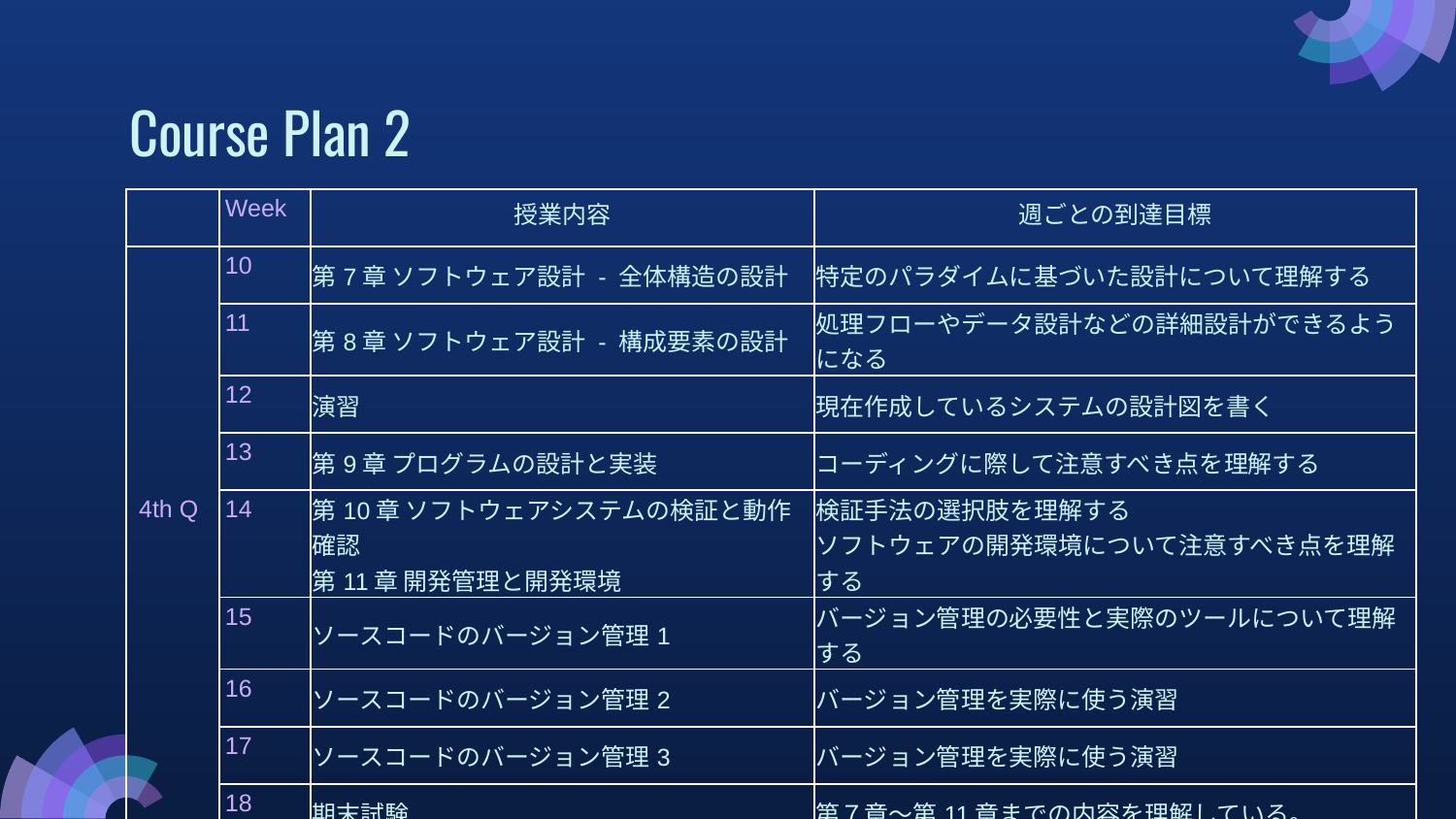

# Course Plan 2
|  | Week | 授業内容 | 週ごとの到達目標 |
| --- | --- | --- | --- |
|  | 10 | 第7章 ソフトウェア設計 - 全体構造の設計 | 特定のパラダイムに基づいた設計について理解する |
|  | 11 | 第8章 ソフトウェア設計 - 構成要素の設計 | 処理フローやデータ設計などの詳細設計ができるようになる |
|  | 12 | 演習 | 現在作成しているシステムの設計図を書く |
|  | 13 | 第9章 プログラムの設計と実装 | コーディングに際して注意すべき点を理解する |
| 4th Q | 14 | 第10章 ソフトウェアシステムの検証と動作確認 第11章 開発管理と開発環境 | 検証手法の選択肢を理解する ソフトウェアの開発環境について注意すべき点を理解する |
|  | 15 | ソースコードのバージョン管理1 | バージョン管理の必要性と実際のツールについて理解する |
|  | 16 | ソースコードのバージョン管理2 | バージョン管理を実際に使う演習 |
|  | 17 | ソースコードのバージョン管理3 | バージョン管理を実際に使う演習 |
|  | 18 | 期末試験 | 第７章〜第11章までの内容を理解している。 |